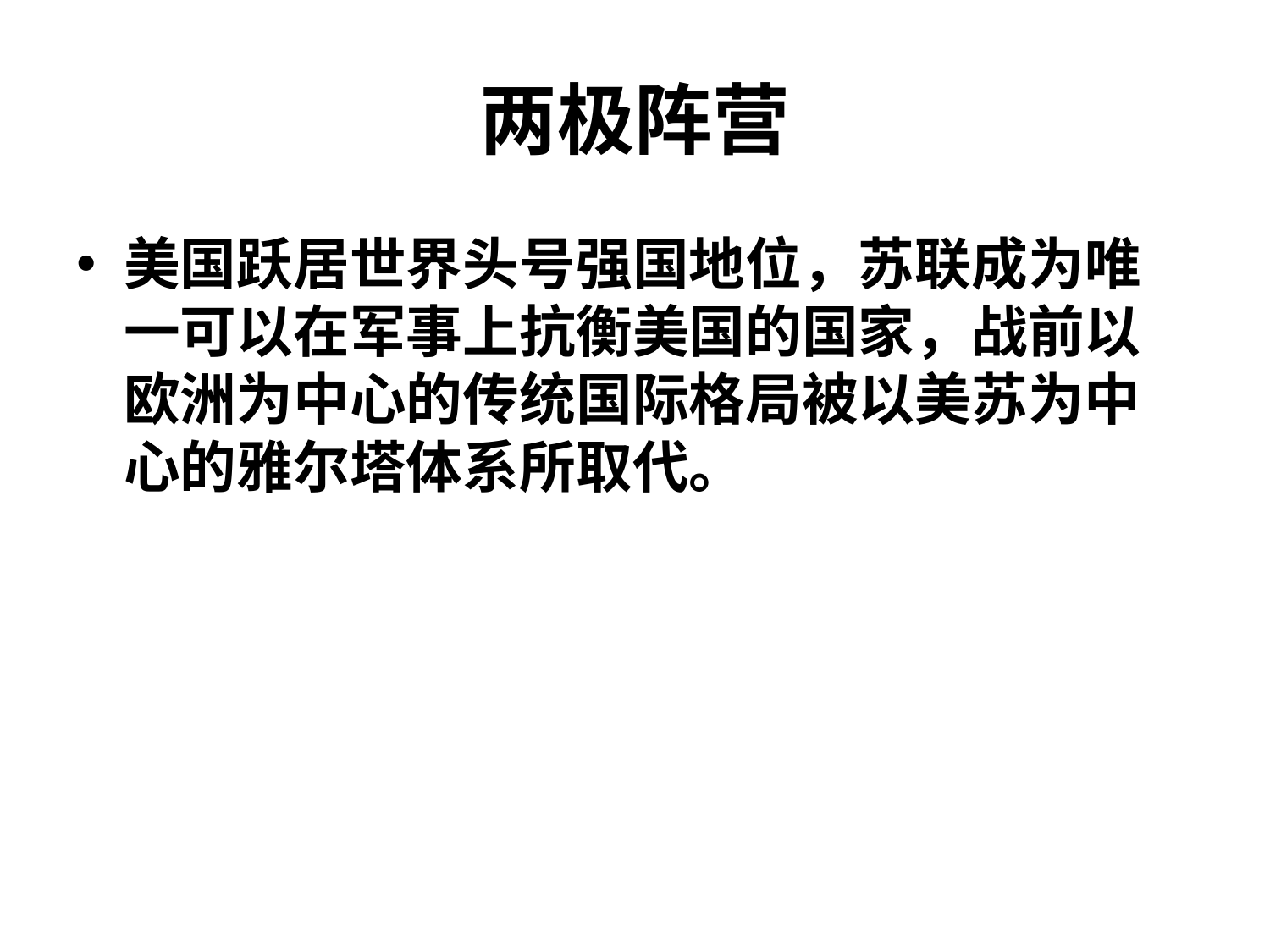

# 两极阵营
美国跃居世界头号强国地位，苏联成为唯一可以在军事上抗衡美国的国家，战前以欧洲为中心的传统国际格局被以美苏为中心的雅尔塔体系所取代。